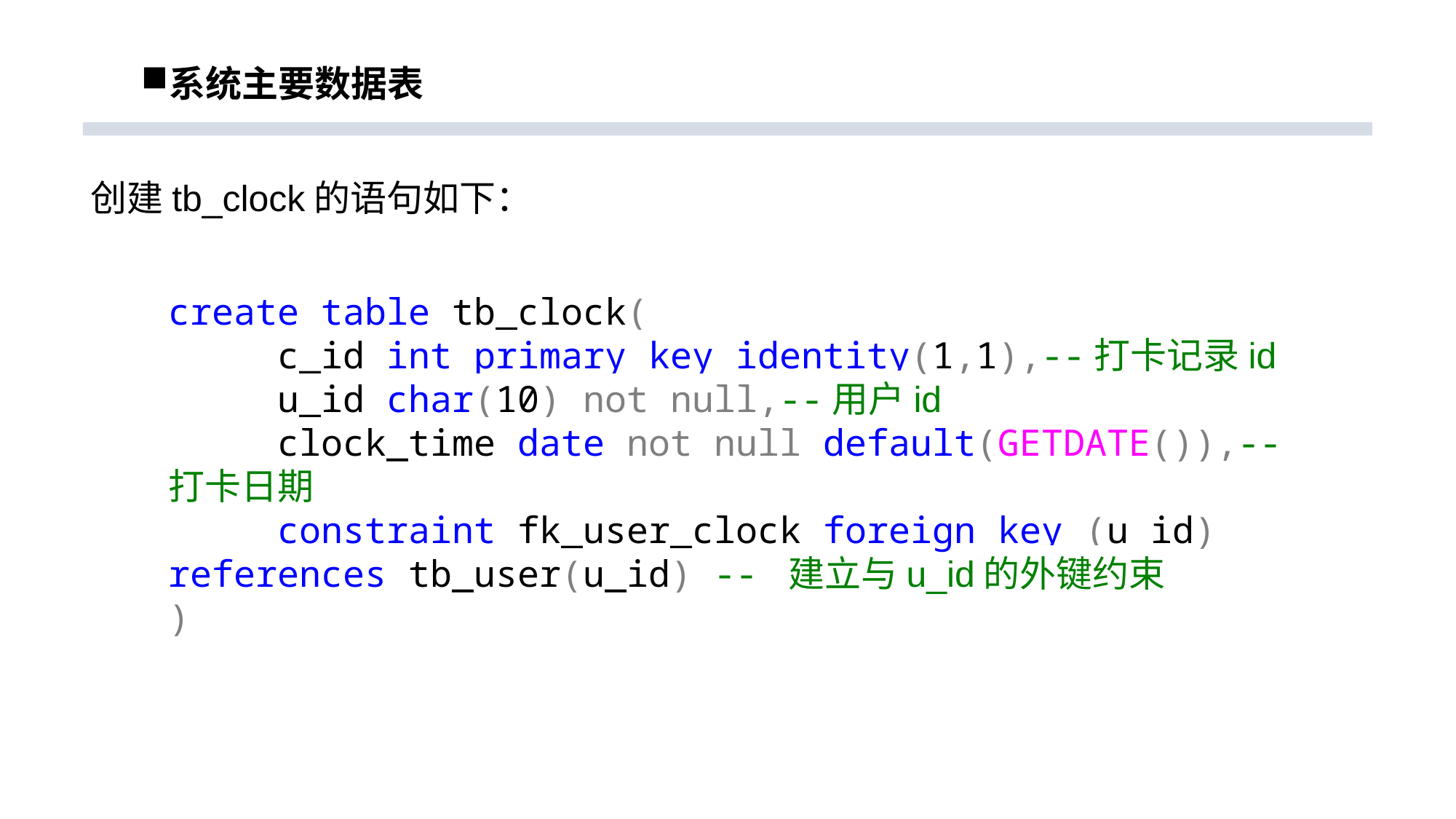

# 系统主要数据表
创建tb_clock的语句如下：
create table tb_clock(
	c_id int primary key identity(1,1),--打卡记录id
	u_id char(10) not null,--用户id
	clock_time date not null default(GETDATE()),--打卡日期
	constraint fk_user_clock foreign key (u_id) references tb_user(u_id) -- 建立与u_id的外键约束
)